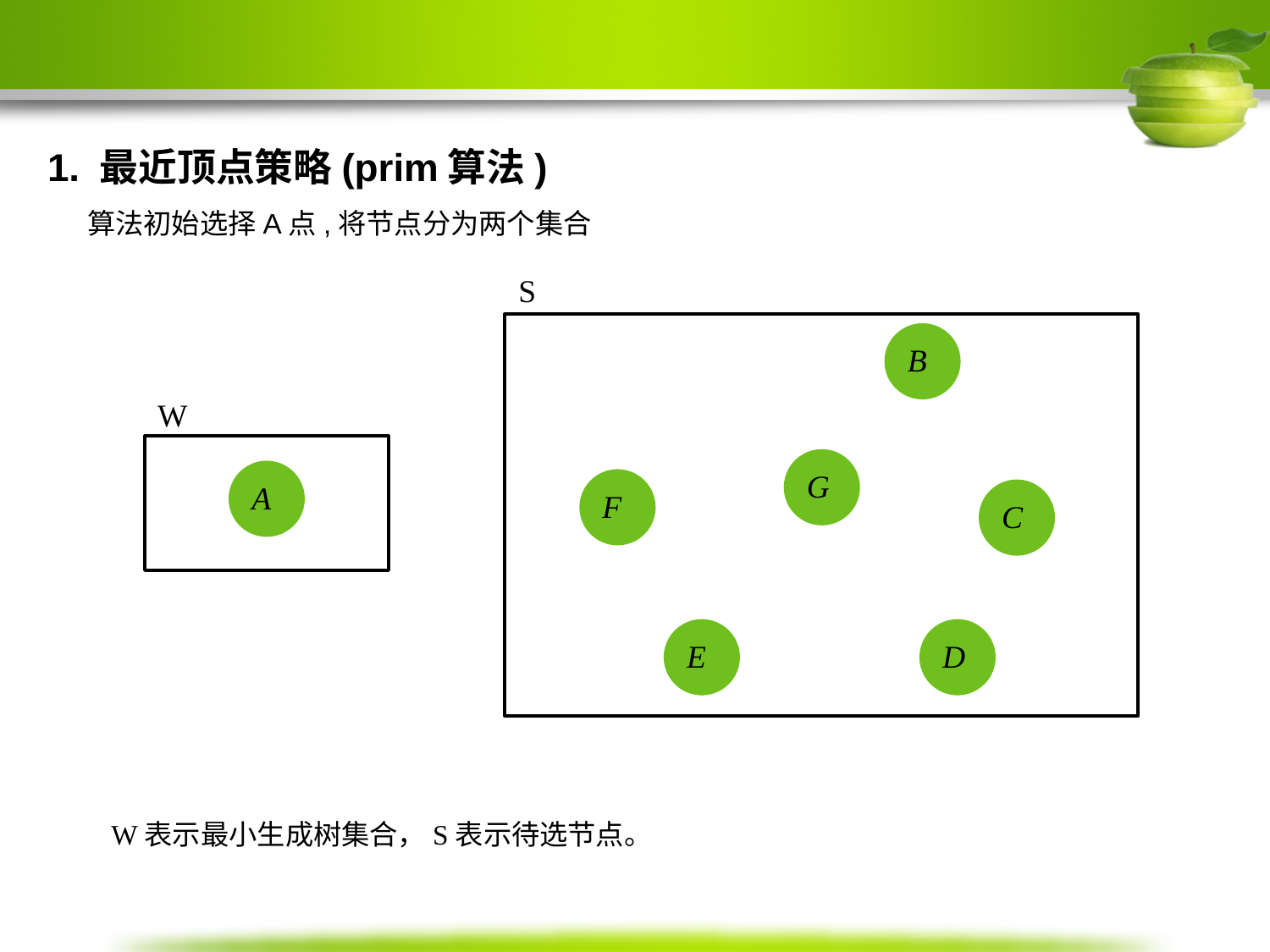

1. 最近顶点策略(prim算法)
算法初始选择A点,将节点分为两个集合
S

B
W

G

A

F

C

E

D
W表示最小生成树集合，S表示待选节点。